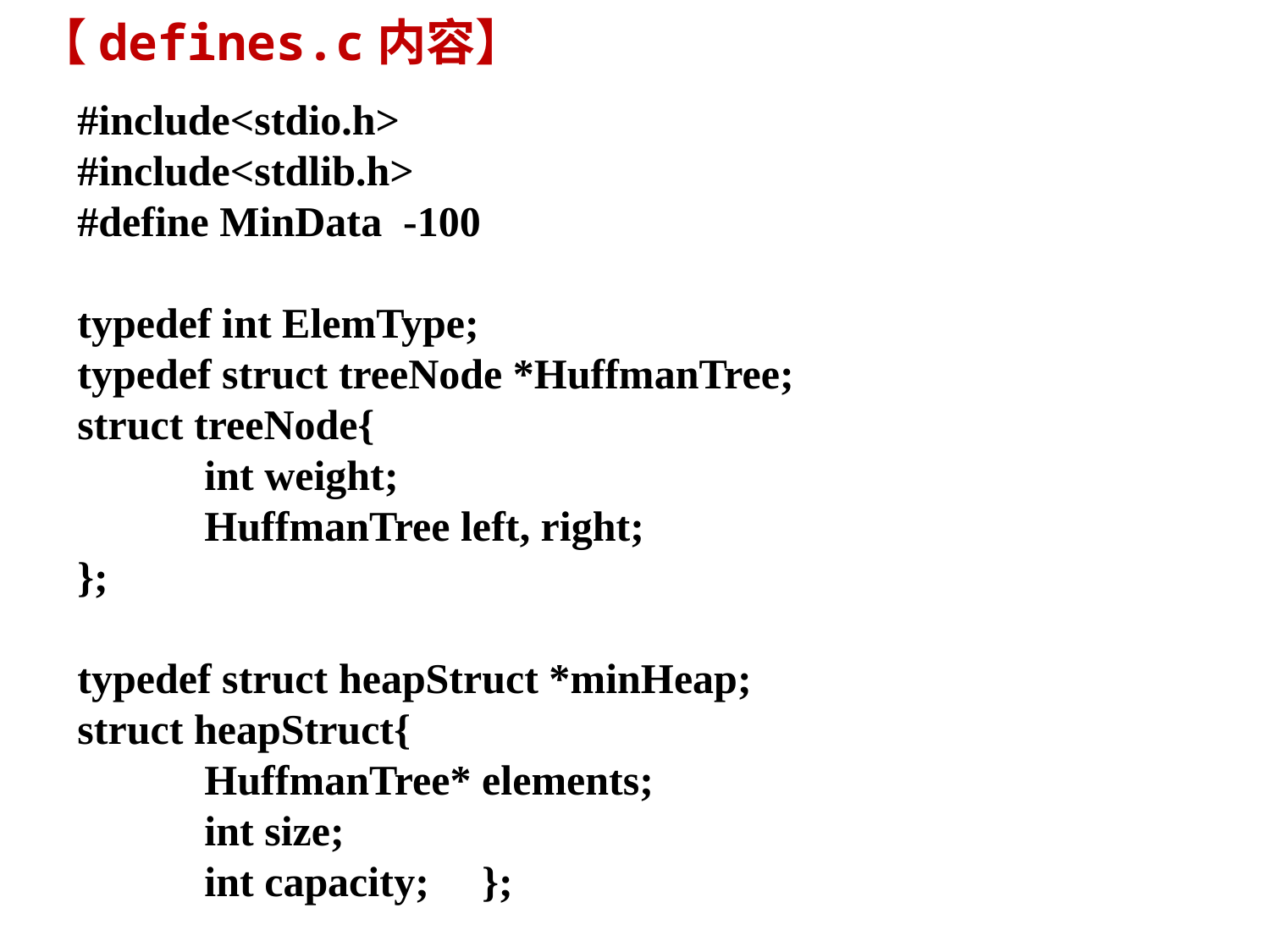

【defines.c内容】
#include<stdio.h>
#include<stdlib.h>
#define MinData  -100

typedef int ElemType;
typedef struct treeNode *HuffmanTree;
struct treeNode{
	int weight;
	HuffmanTree left, right;
};

typedef struct heapStruct *minHeap;
struct heapStruct{
	HuffmanTree* elements;
	int size;
	int capacity;     };